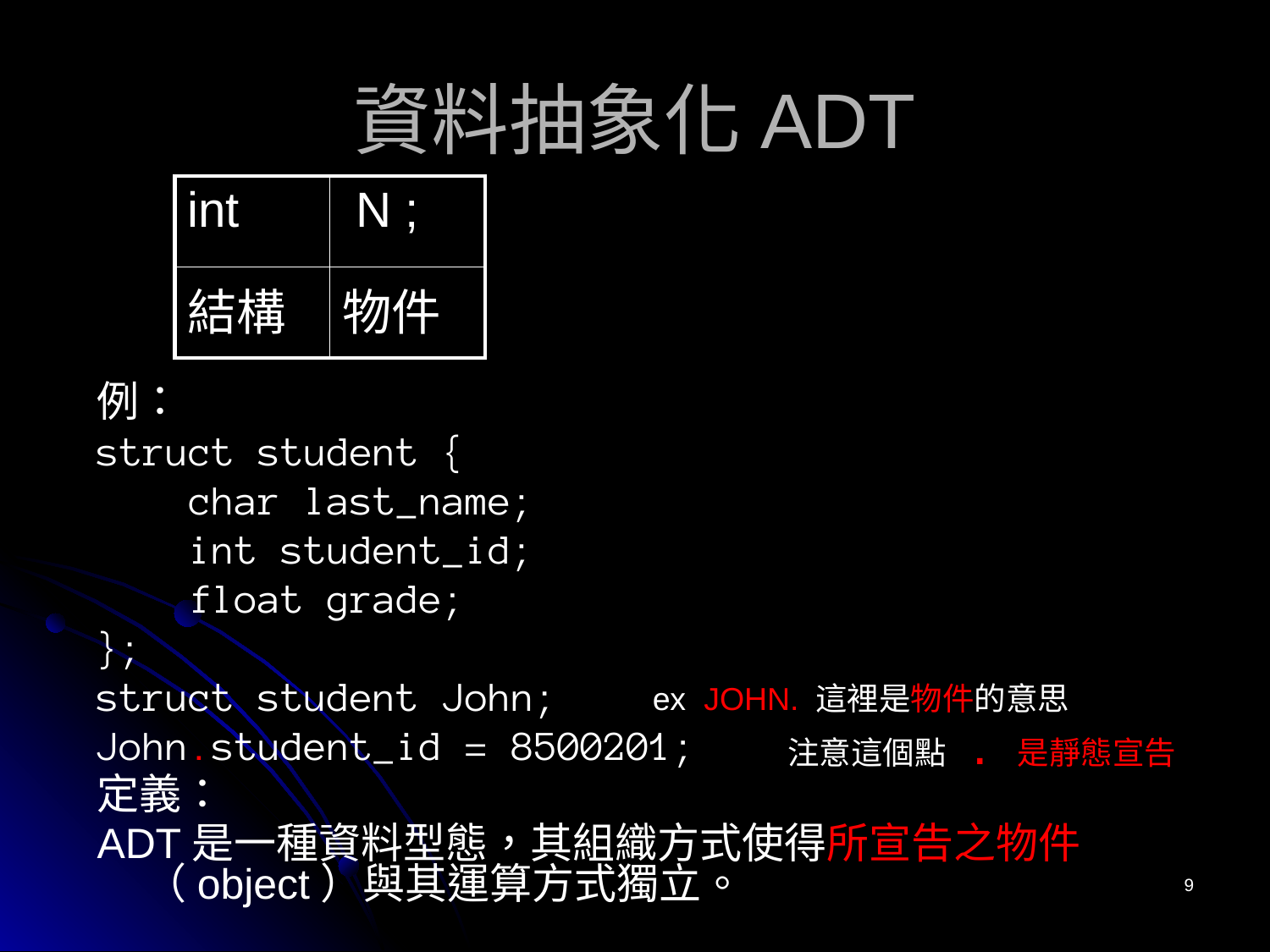

# 資料抽象化ADT
| int | N ; |
| --- | --- |
| 結構 | 物件 |
例：
struct student {
    char last_name;
    int student_id;
    float grade;
};
struct student John;
John.student_id = 8500201;
定義：
ADT是一種資料型態，其組織方式使得所宣告之物件（object）與其運算方式獨立。
 ex  JOHN. 這裡是物件的意思
注意這個點 . 是靜態宣告
9